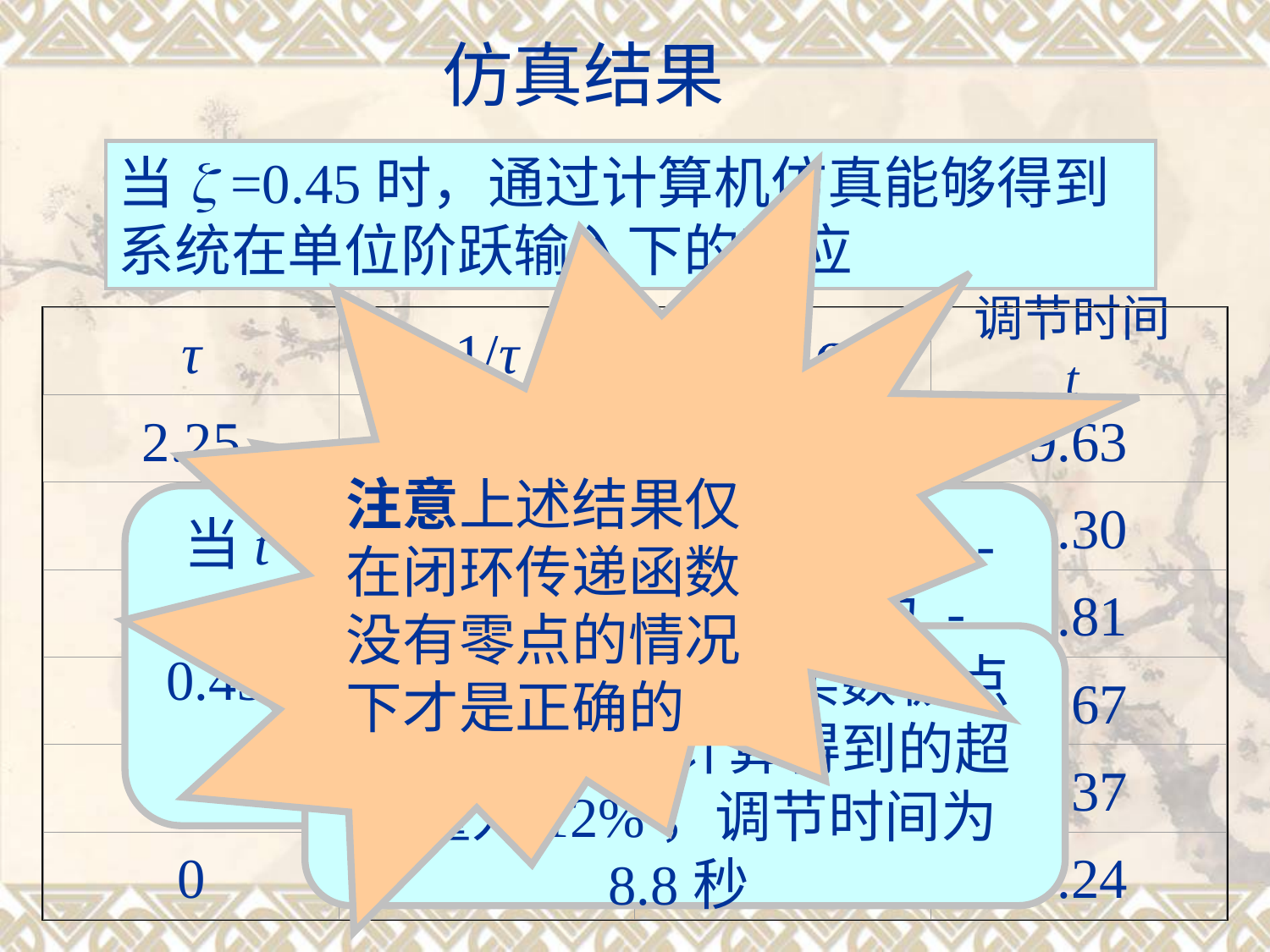

仿真结果
当ζ =0.45时，通过计算机仿真能够得到系统在单位阶跃输入下的响应

注意上述结果仅在闭环传递函数没有零点的情况下才是正确的

τ

1/τ

超调量σp%

调节时间ts

2.25

0.444

0

9.63

1.5

0.66

3.90

9.30

0.9

1.111

12.3

8.81

0.4

2.50

18.6

8.67

0.05

20.0

20.5

8.37

0

∞

20.5

8.24
当t =2.25时，实数极点为-1/t = -0.444，而复数极点的实部为 -0.45，二者相差不大，系统是过阻尼的，响应没有超调
t 调整为0.9，即实数极点为-1.11，则计算得到的超调量为12%，调节时间为8.8秒
63